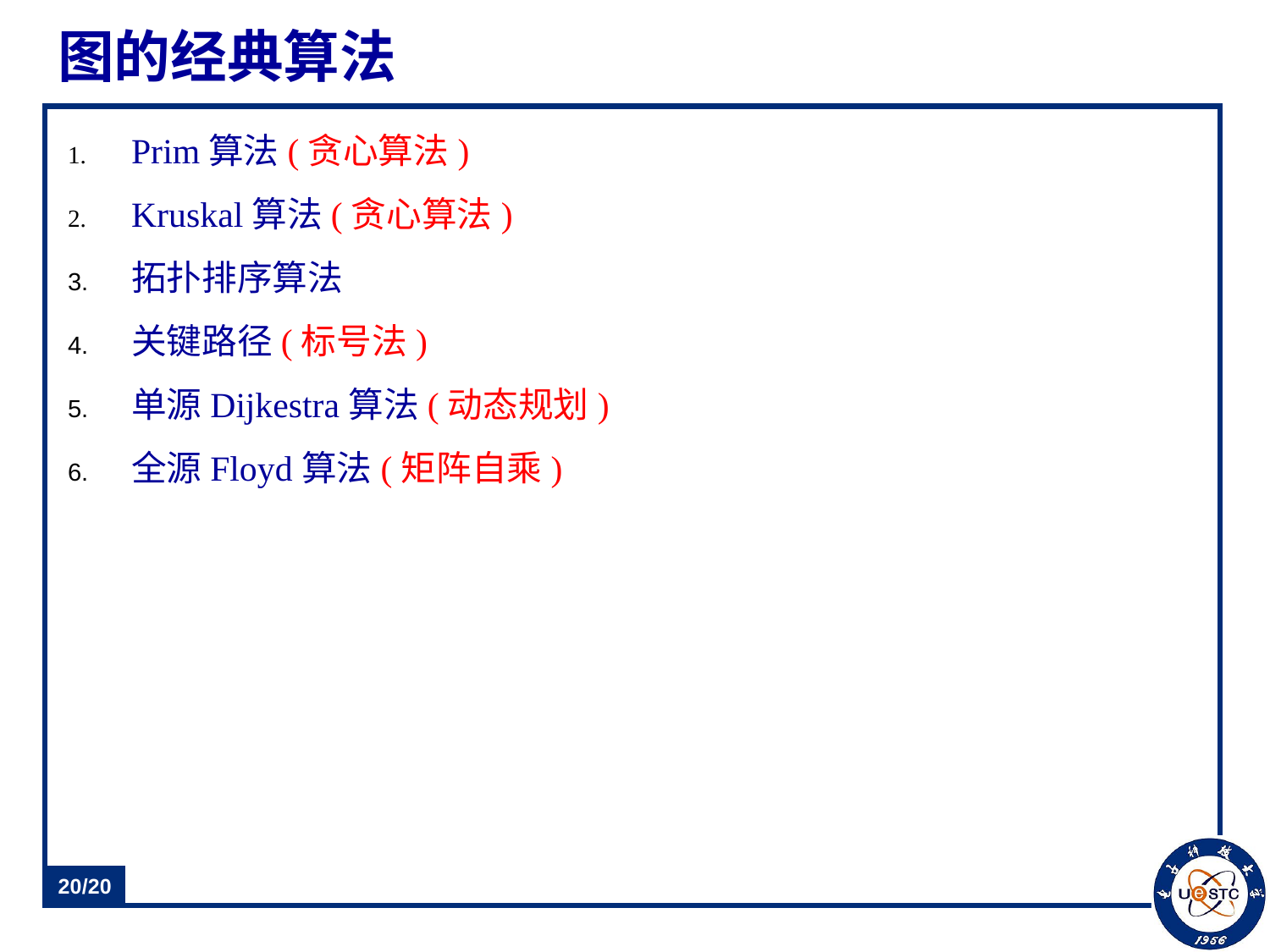

# 图的经典算法
Prim算法(贪心算法)
Kruskal算法(贪心算法)
拓扑排序算法
关键路径(标号法)
单源Dijkestra算法(动态规划)
全源Floyd算法(矩阵自乘)
20/20